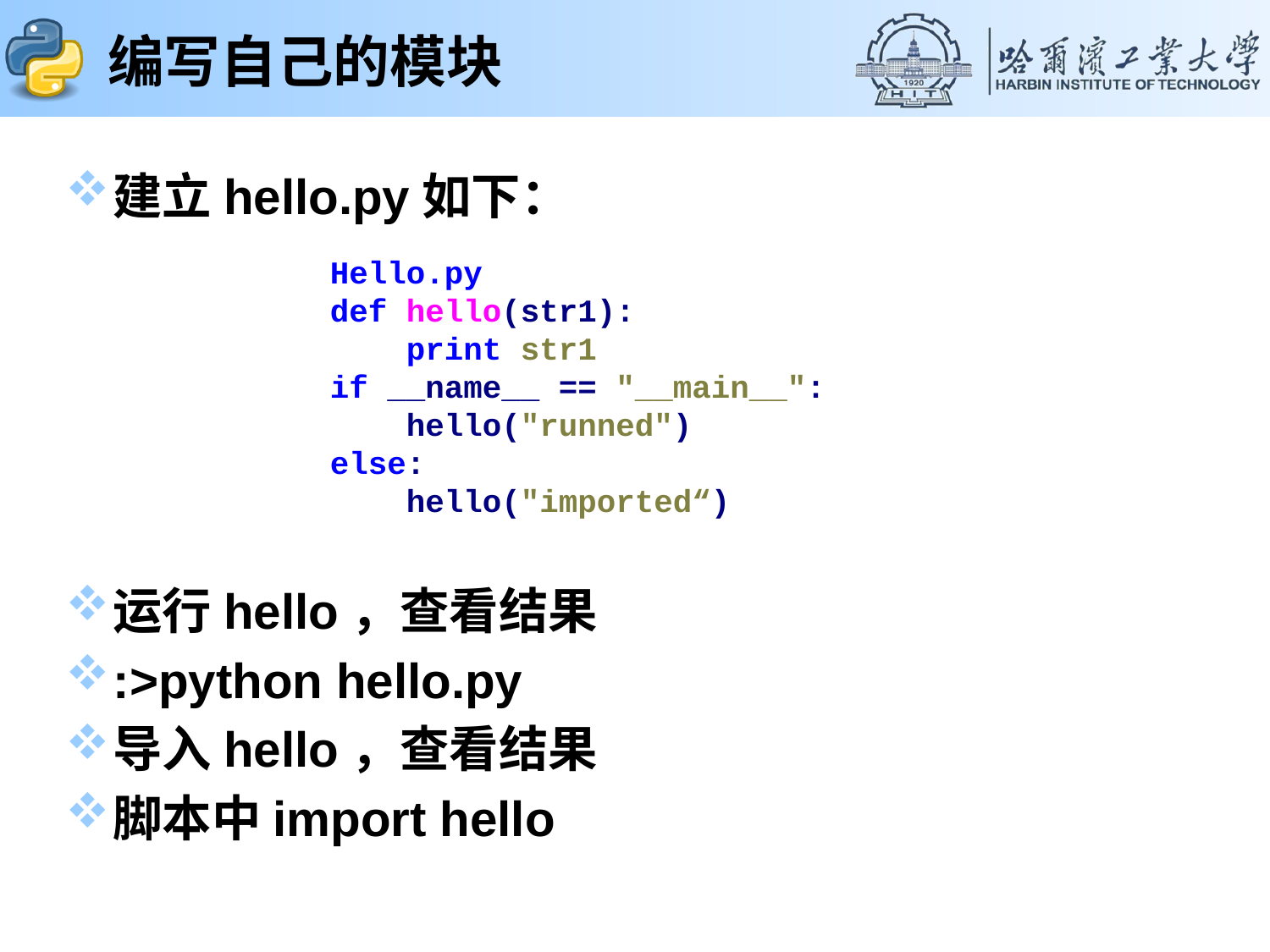

# 编写自己的模块
建立hello.py如下：

运行hello，查看结果
:>python hello.py
导入hello，查看结果
脚本中import hello
Hello.py
def hello(str1):
    print str1
if __name__ == "__main__":
    hello("runned")
else:
    hello("imported“)